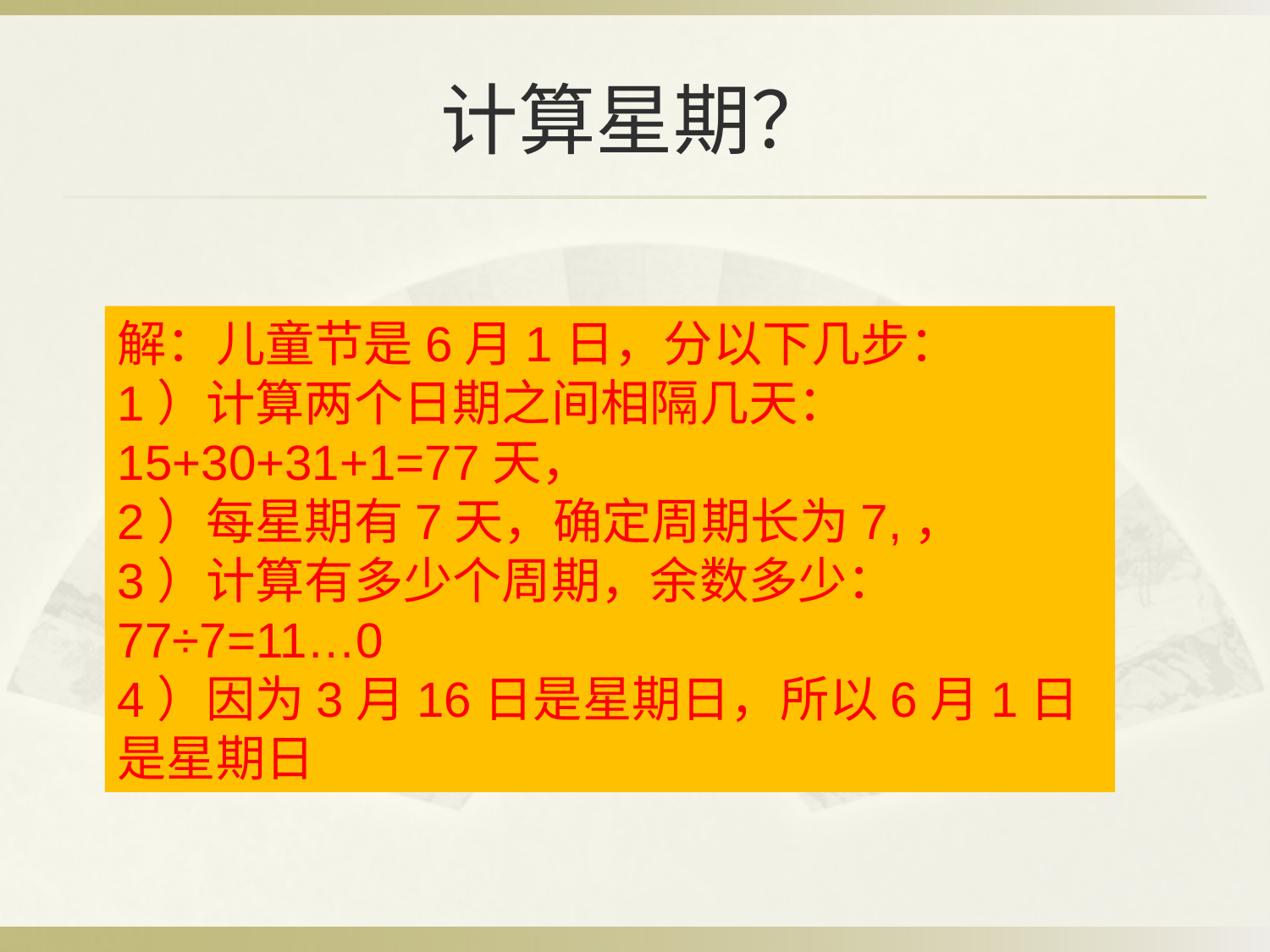

# 计算星期？
解：儿童节是6月1日，分以下几步：
1）计算两个日期之间相隔几天：15+30+31+1=77天，
2）每星期有7天，确定周期长为7,，
3）计算有多少个周期，余数多少：77÷7=11…0
4）因为3月16日是星期日，所以6月1日是星期日